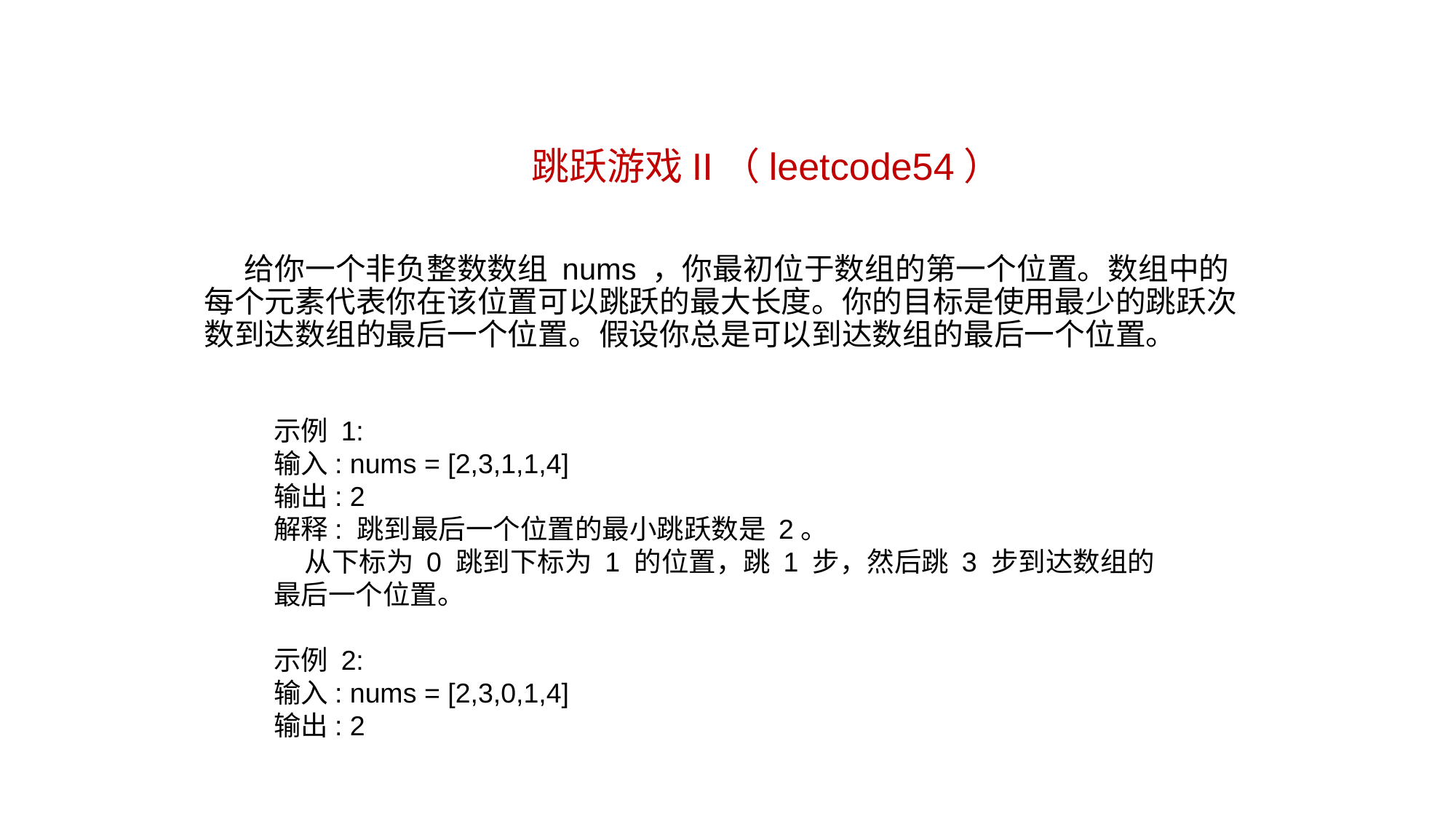

# 跳跃游戏II（leetcode54） 给你一个非负整数数组 nums ，你最初位于数组的第一个位置。数组中的每个元素代表你在该位置可以跳跃的最大长度。你的目标是使用最少的跳跃次数到达数组的最后一个位置。假设你总是可以到达数组的最后一个位置。
示例 1:
输入: nums = [2,3,1,1,4]
输出: 2
解释: 跳到最后一个位置的最小跳跃数是 2。
     从下标为 0 跳到下标为 1 的位置，跳 1 步，然后跳 3 步到达数组的最后一个位置。
示例 2:
输入: nums = [2,3,0,1,4]
输出: 2